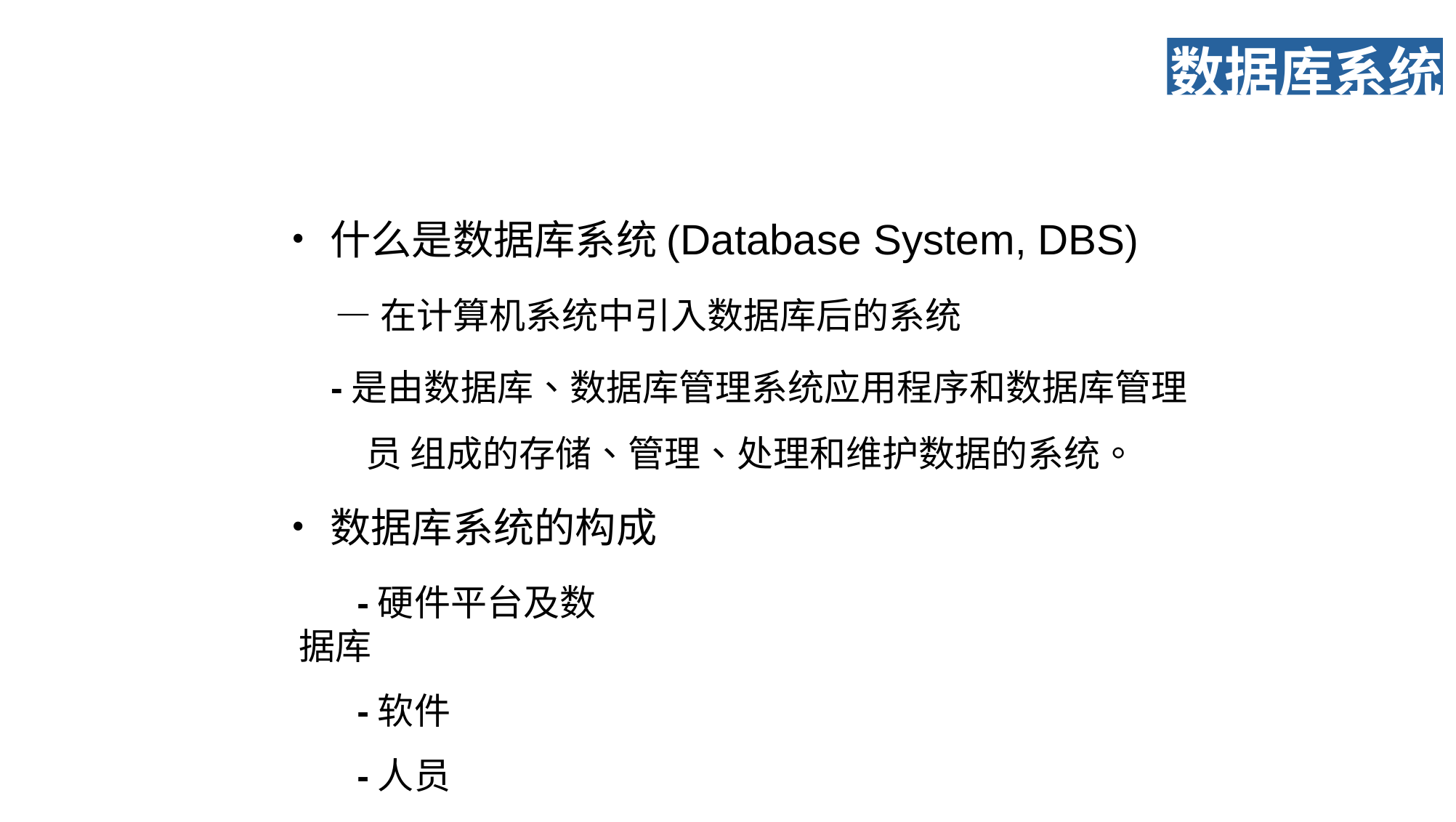

数据库系统
•什么是数据库系统(Database System, DBS)
—在计算机系统中引入数据库后的系统
-是由数据库、数据库管理系统应用程序和数据库管理员 组成的存储、管理、处理和维护数据的系统。
•数据库系统的构成
-硬件平台及数据库
-软件
-人员